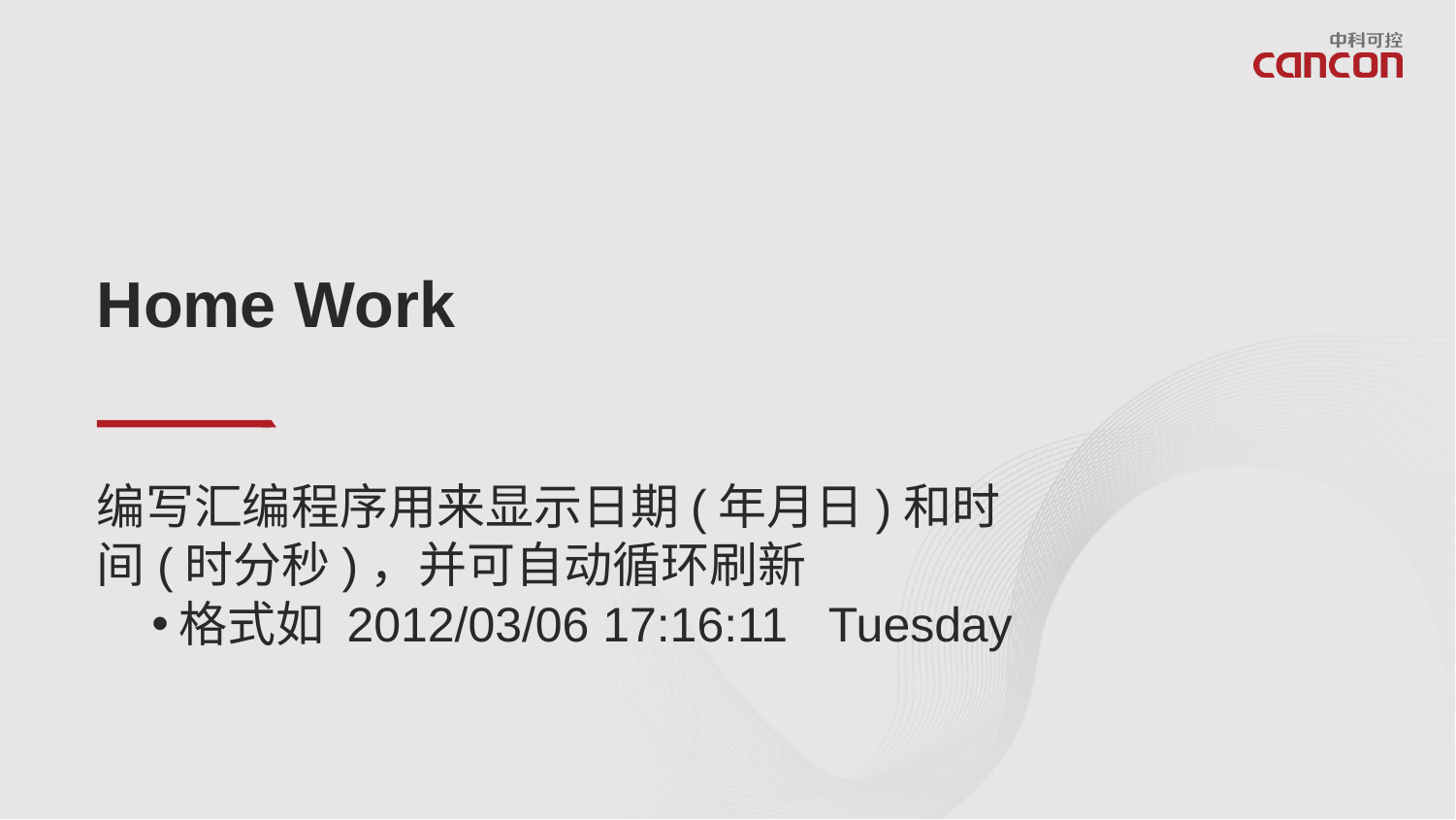

Home Work
编写汇编程序用来显示日期(年月日)和时间(时分秒)，并可自动循环刷新
格式如 2012/03/06 17:16:11   Tuesday